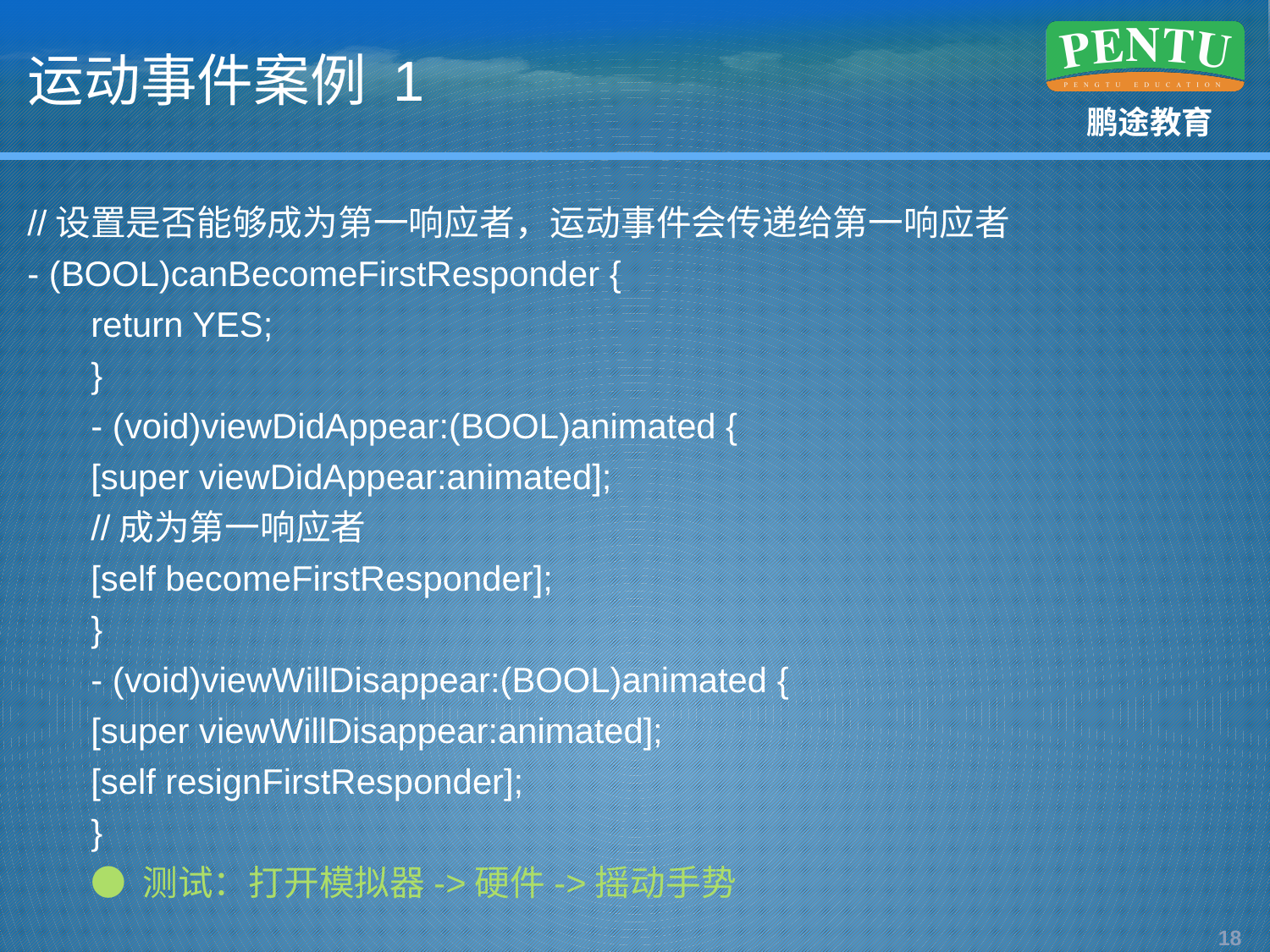

# 运动事件案例 1
//设置是否能够成为第一响应者，运动事件会传递给第一响应者
- (BOOL)canBecomeFirstResponder {
return YES;
}
- (void)viewDidAppear:(BOOL)animated {
[super viewDidAppear:animated];
//成为第一响应者
[self becomeFirstResponder];
}
- (void)viewWillDisappear:(BOOL)animated {
[super viewWillDisappear:animated];
[self resignFirstResponder];
}
● 测试：打开模拟器->硬件->摇动手势
18